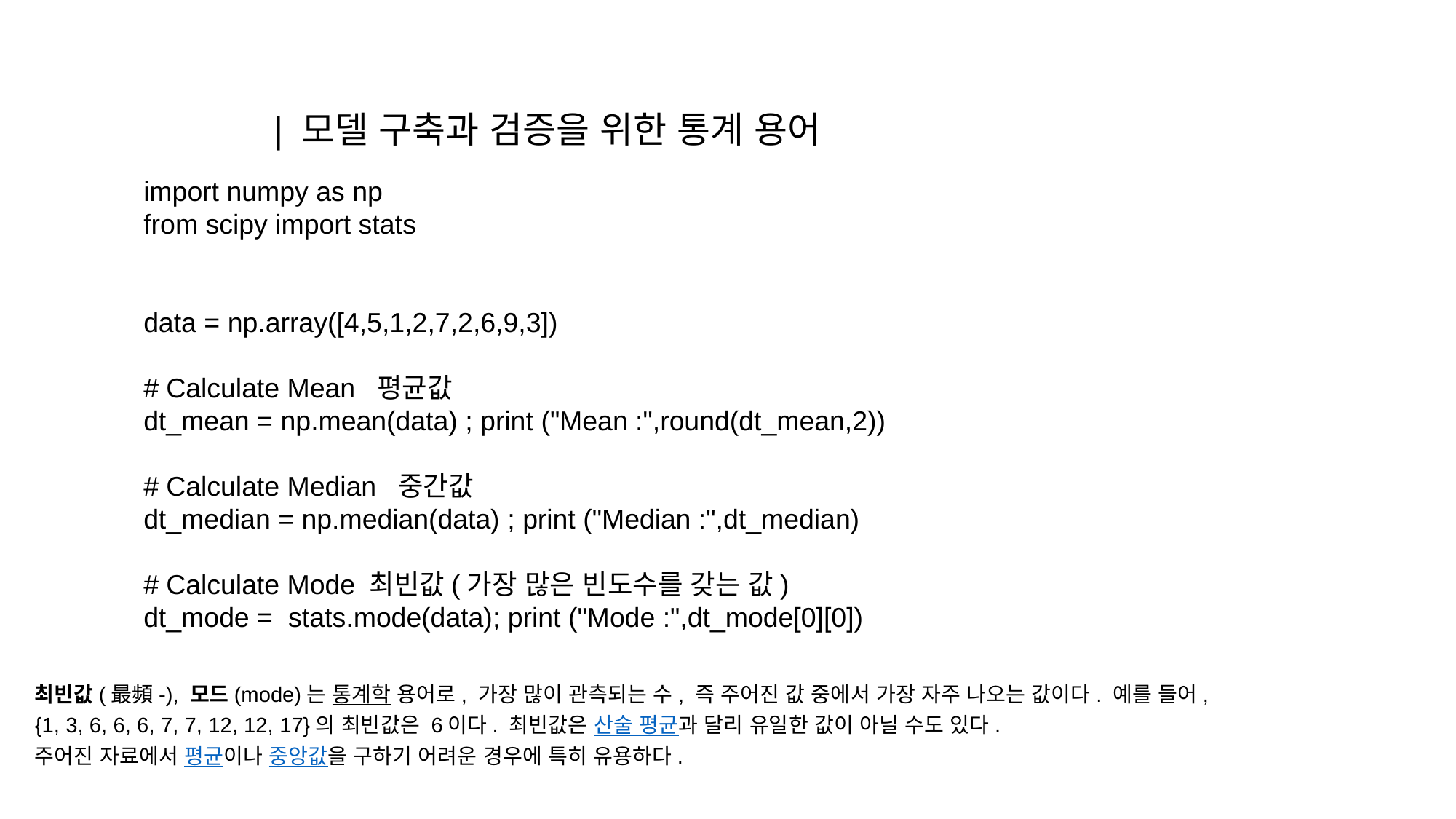

| 모델 구축과 검증을 위한 통계 용어
import numpy as np
from scipy import stats

data = np.array([4,5,1,2,7,2,6,9,3])

# Calculate Mean  평균값
dt_mean = np.mean(data) ; print ("Mean :",round(dt_mean,2))

# Calculate Median  중간값
dt_median = np.median(data) ; print ("Median :",dt_median)

# Calculate Mode 최빈값(가장 많은 빈도수를 갖는 값)
dt_mode =  stats.mode(data); print ("Mode :",dt_mode[0][0])

최빈값(最頻-), 모드(mode)는 통계학 용어로, 가장 많이 관측되는 수, 즉 주어진 값 중에서 가장 자주 나오는 값이다. 예를 들어, {1, 3, 6, 6, 6, 7, 7, 12, 12, 17}의 최빈값은 6이다. 최빈값은 산술 평균과 달리 유일한 값이 아닐 수도 있다.
주어진 자료에서 평균이나 중앙값을 구하기 어려운 경우에 특히 유용하다.